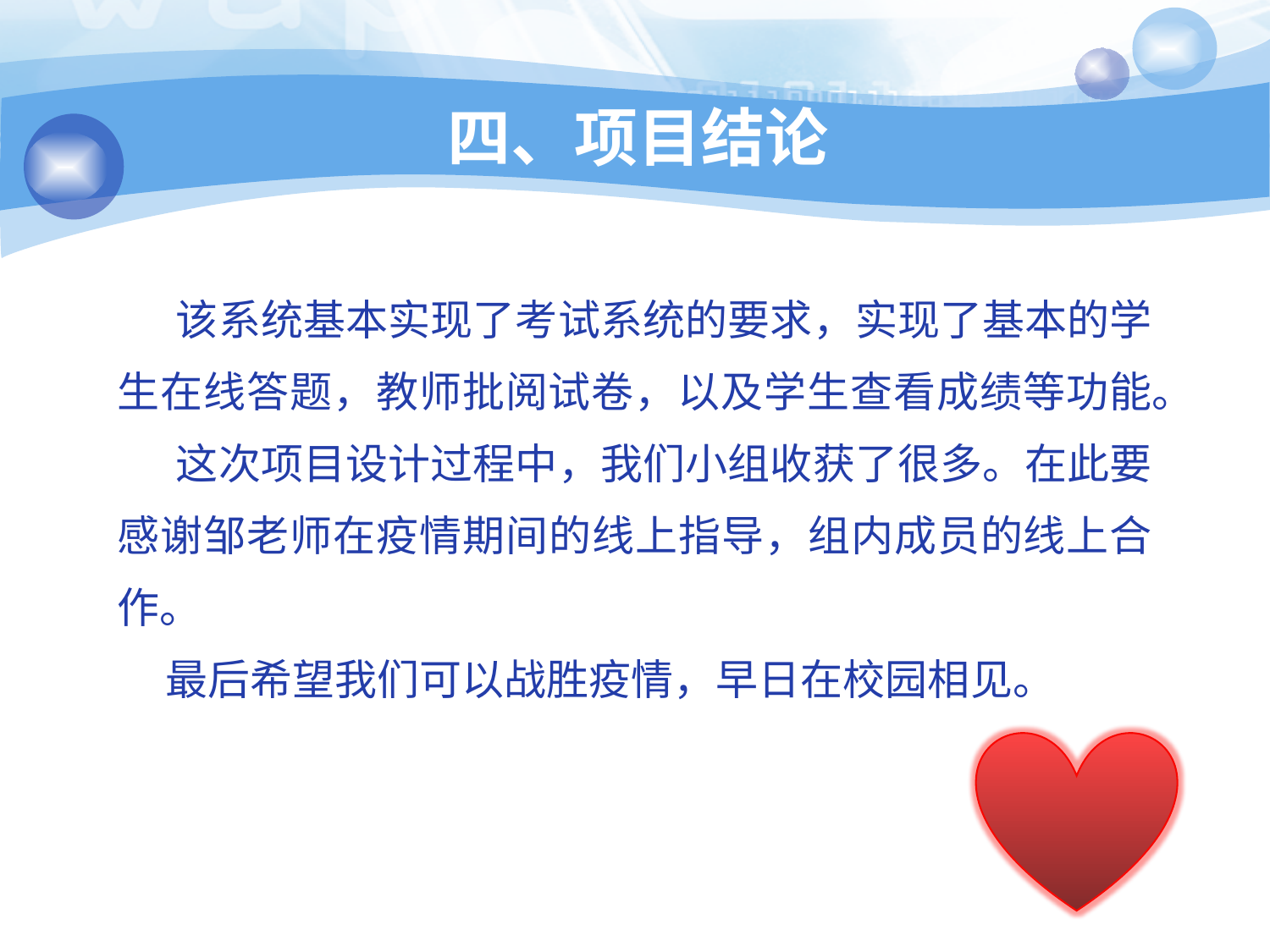

# 四、项目结论
     该系统基本实现了考试系统的要求，实现了基本的学生在线答题，教师批阅试卷，以及学生查看成绩等功能。
     这次项目设计过程中，我们小组收获了很多。在此要感谢邹老师在疫情期间的线上指导，组内成员的线上合作。
    最后希望我们可以战胜疫情，早日在校园相见。